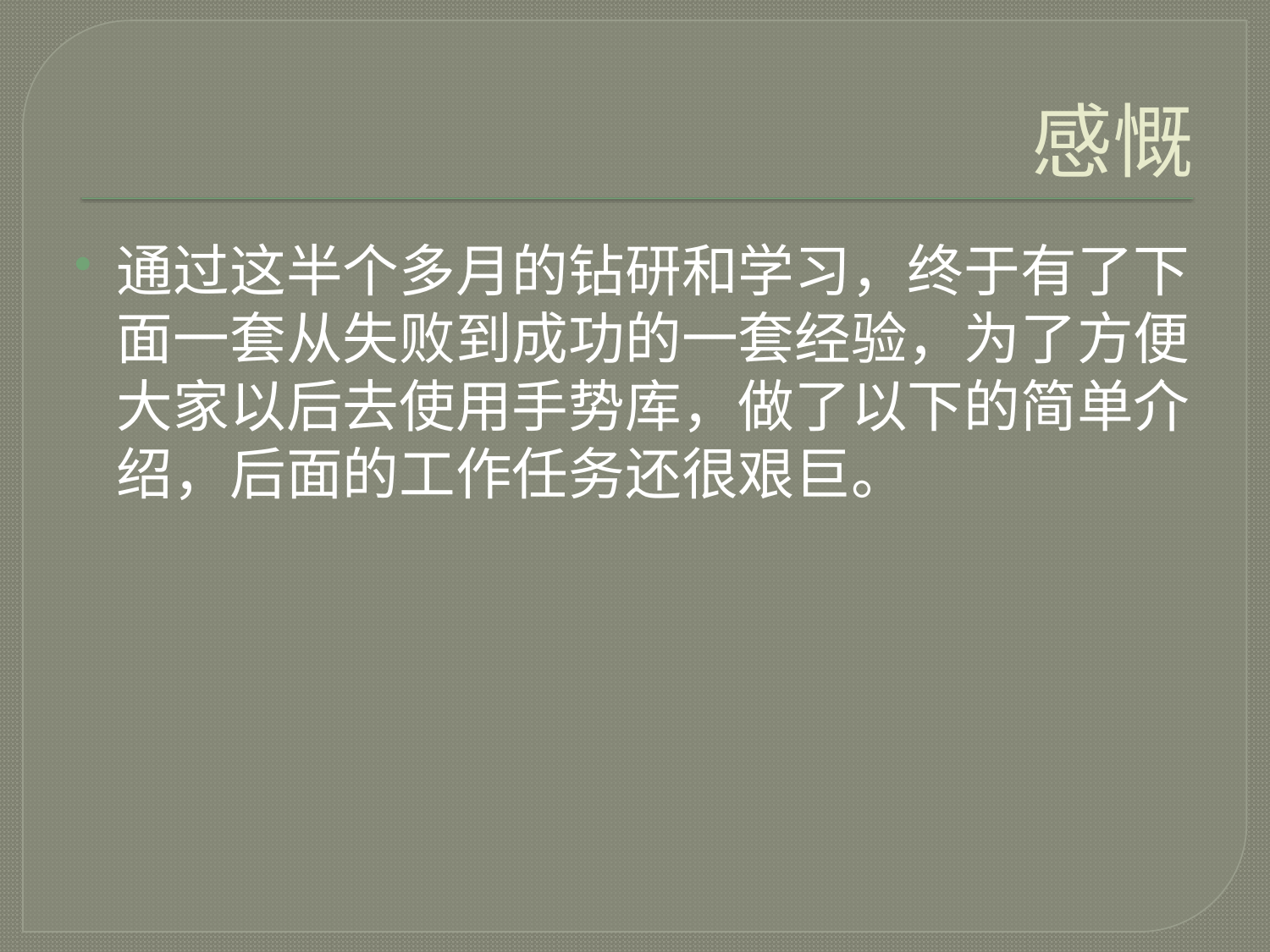

# 感慨
通过这半个多月的钻研和学习，终于有了下面一套从失败到成功的一套经验，为了方便大家以后去使用手势库，做了以下的简单介绍，后面的工作任务还很艰巨。